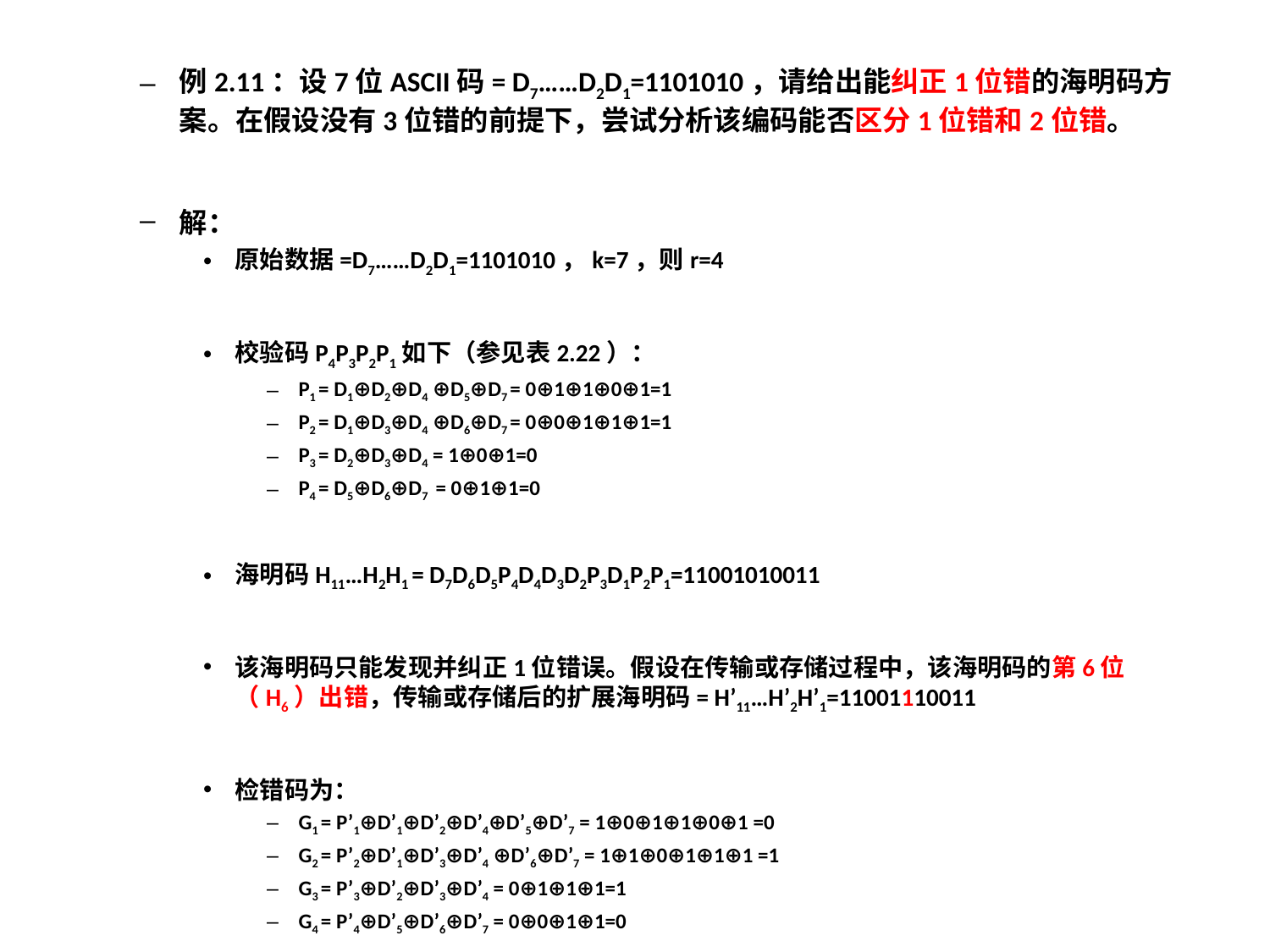

例2.11：设7位ASCII码= D7……D2D1=1101010，请给出能纠正1位错的海明码方案。在假设没有3位错的前提下，尝试分析该编码能否区分1位错和2位错。

解：
原始数据=D7……D2D1=1101010，k=7，则r=4

校验码P4P3P2P1如下（参见表2.22）：
P1 = D1⊕D2⊕D4 ⊕D5⊕D7 = 0⊕1⊕1⊕0⊕1=1
P2 = D1⊕D3⊕D4 ⊕D6⊕D7 = 0⊕0⊕1⊕1⊕1=1
P3 = D2⊕D3⊕D4 = 1⊕0⊕1=0
P4 = D5⊕D6⊕D7  = 0⊕1⊕1=0

海明码H11…H2H1 = D7D6D5P4D4D3D2P3D1P2P1=11001010011

该海明码只能发现并纠正1位错误。假设在传输或存储过程中，该海明码的第6位（H6）出错，传输或存储后的扩展海明码= H’11…H’2H’1=11001110011

检错码为：
G1 = P’1⊕D’1⊕D’2⊕D’4⊕D’5⊕D’7 = 1⊕0⊕1⊕1⊕0⊕1 =0
G2 = P’2⊕D’1⊕D’3⊕D’4 ⊕D’6⊕D’7 = 1⊕1⊕0⊕1⊕1⊕1 =1
G3 = P’3⊕D’2⊕D’3⊕D’4 = 0⊕1⊕1⊕1=1
G4 = P’4⊕D’5⊕D’6⊕D’7 = 0⊕0⊕1⊕1=0

检错码G=G4G3G2G1=0110=6，表示出现1位错，且是第6位出错，只需将第6位取反即可得到正确的数据。因此，该海明码可以发现并纠正1位错。